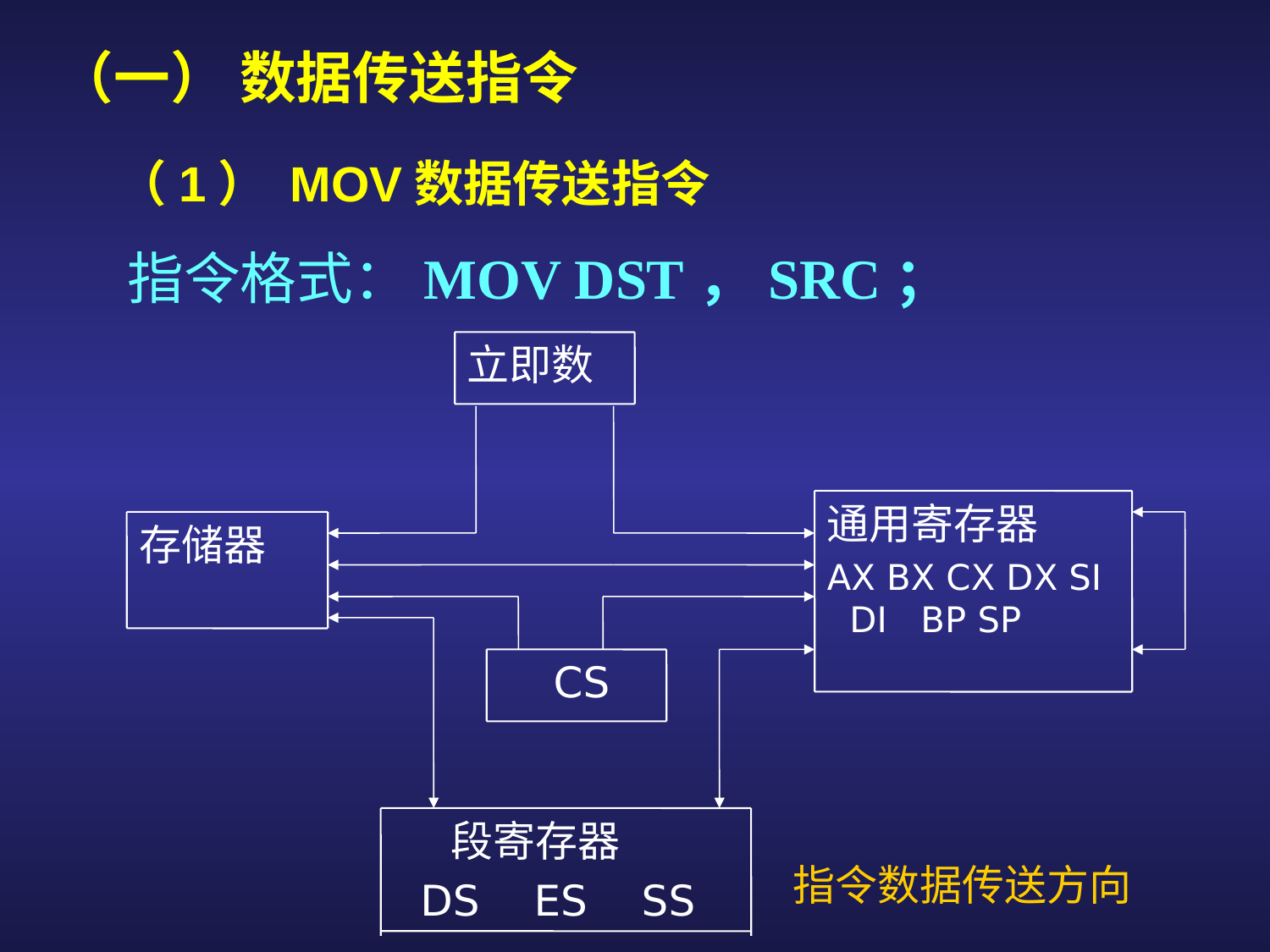

（一） 数据传送指令
（1） MOV数据传送指令
指令格式：MOV DST，SRC；
立即数

通用寄存器
AX BX CX DX SI    DI   BP SP

存储器

    CS

     段寄存器
  DS    ES    SS

# 指令数据传送方向